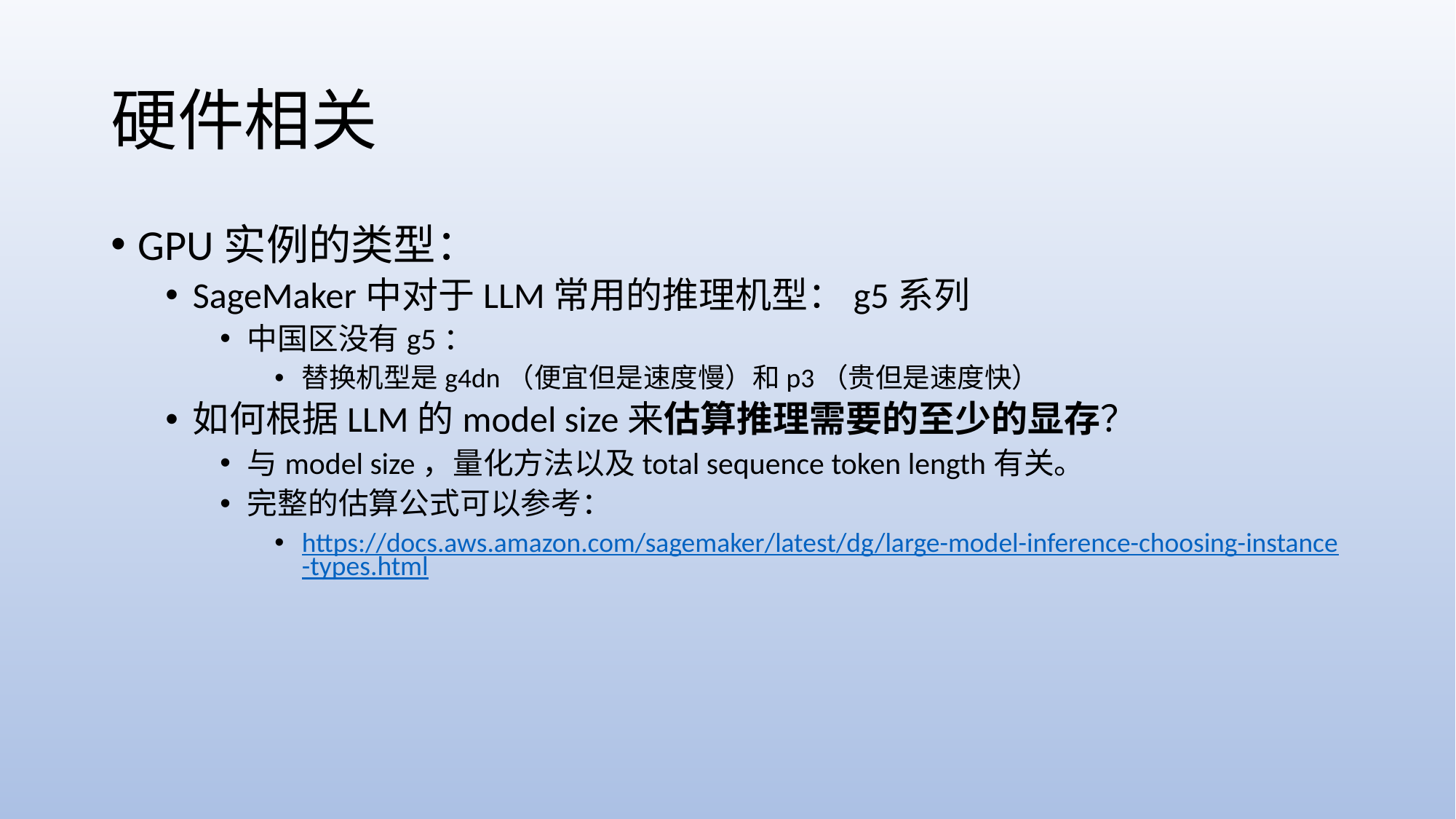

# 硬件相关
GPU实例的类型：
SageMaker中对于LLM常用的推理机型：g5系列
中国区没有g5：
替换机型是g4dn（便宜但是速度慢）和p3（贵但是速度快）
如何根据LLM的model size来估算推理需要的至少的显存？
与model size，量化方法以及total sequence token length有关。
完整的估算公式可以参考：
https://docs.aws.amazon.com/sagemaker/latest/dg/large-model-inference-choosing-instance-types.html